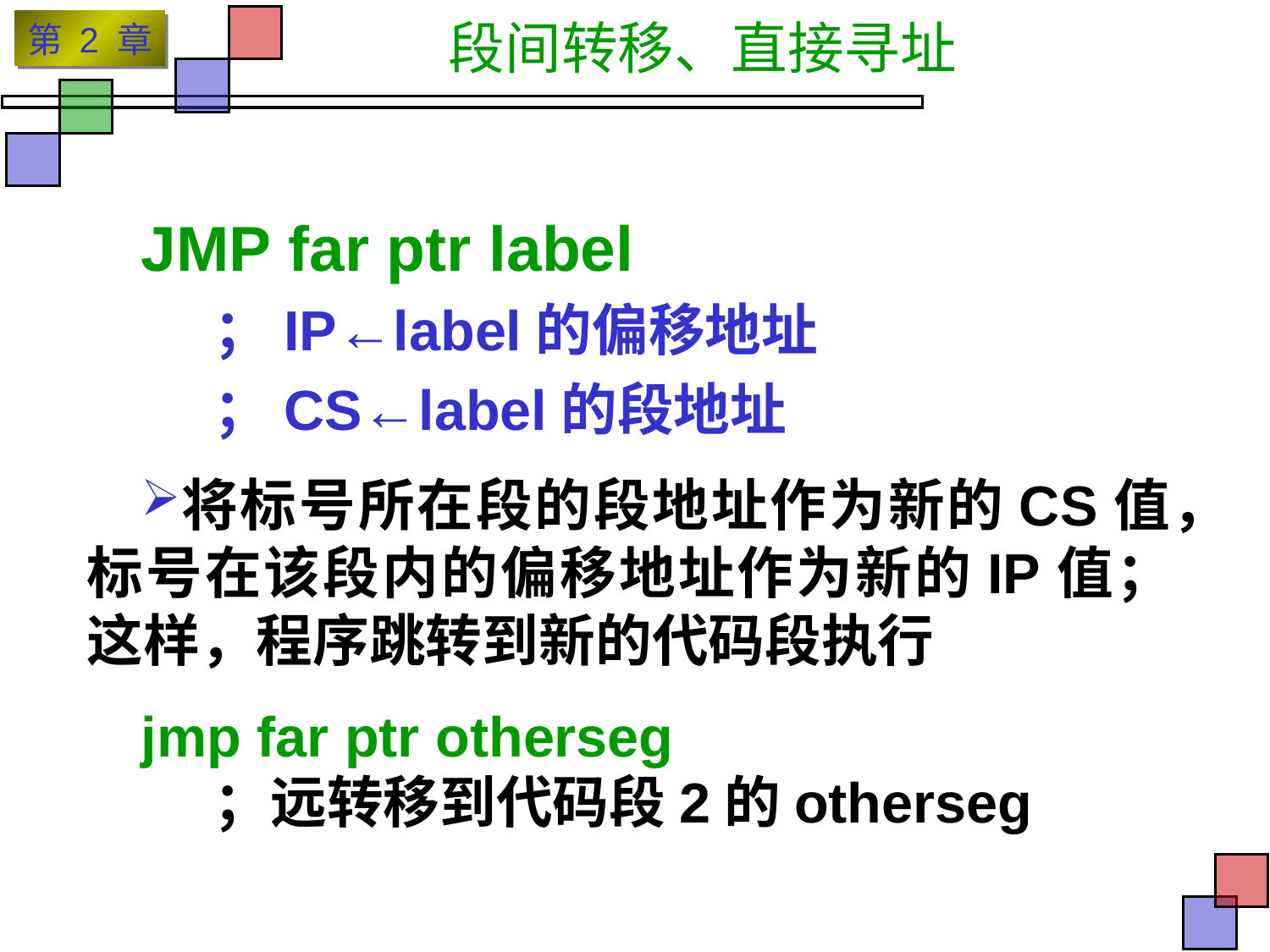

# 段间转移、直接寻址
JMP far ptr label
	；IP←label的偏移地址
	；CS←label的段地址
将标号所在段的段地址作为新的CS值，标号在该段内的偏移地址作为新的IP值；这样，程序跳转到新的代码段执行
jmp far ptr otherseg
	；远转移到代码段2的otherseg